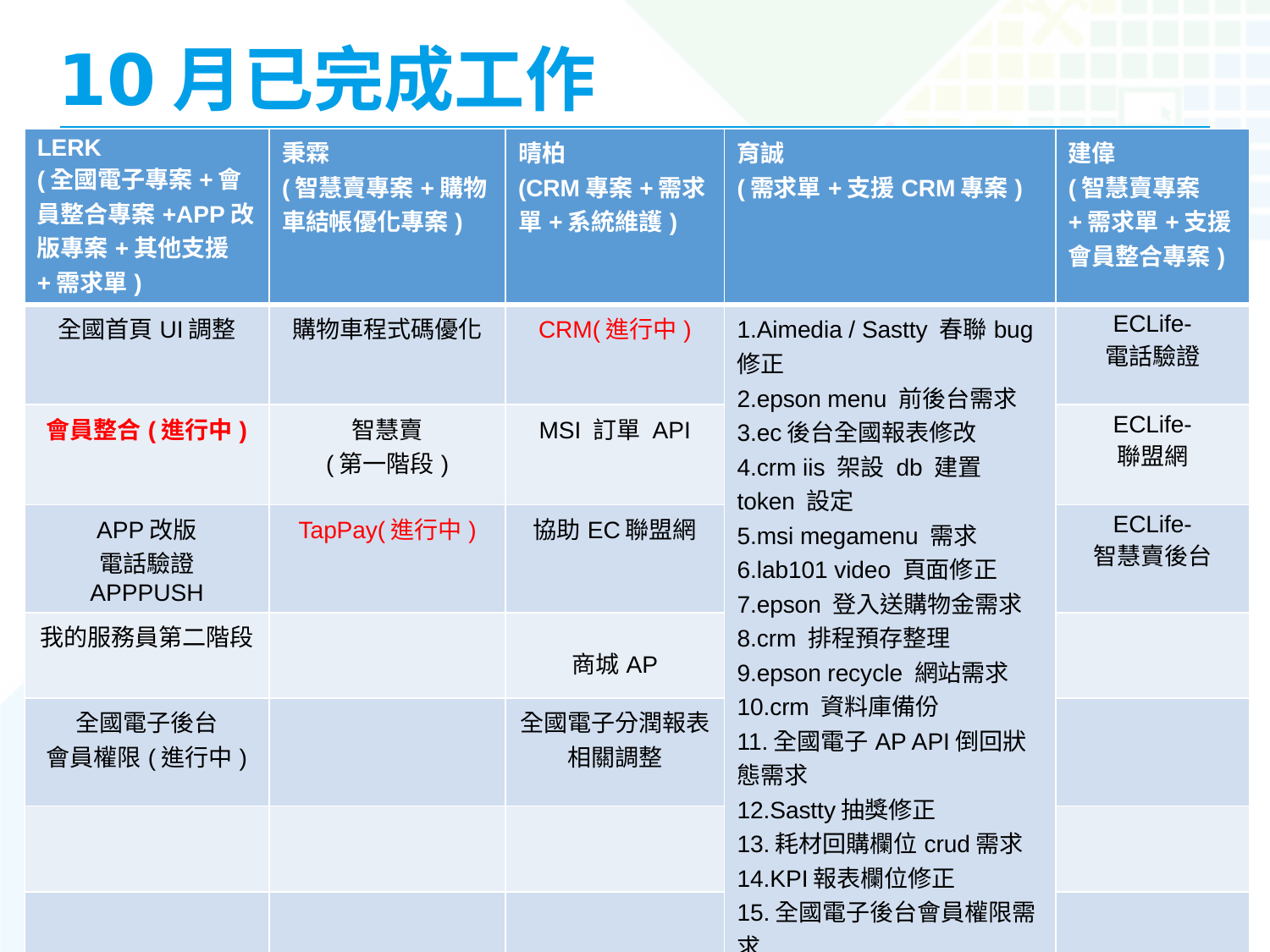

# 10月已完成工作
| LERK (全國電子專案+會員整合專案+APP改版專案+其他支援+需求單) | 秉霖 (智慧賣專案+購物車結帳優化專案) | 晴柏 (CRM專案+需求單+系統維護) | 育誠 (需求單+支援CRM專案) | 建偉 (智慧賣專案+需求單+支援會員整合專案) |
| --- | --- | --- | --- | --- |
| 全國首頁UI調整 | 購物車程式碼優化 | CRM(進行中) | 1.Aimedia / Sastty 春聯bug修正 2.epson menu 前後台需求 3.ec後台全國報表修改 4.crm iis 架設 db 建置 token 設定 5.msi megamenu 需求 6.lab101 video 頁面修正 7.epson 登入送購物金需求 8.crm 排程預存整理 9.epson recycle 網站需求 10.crm 資料庫備份 11.全國電子AP API倒回狀態需求 12.Sastty抽獎修正 13.耗材回購欄位crud需求 14.KPI報表欄位修正 15.全國電子後台會員權限需求 16.購物車未結帳報表 17.EC後台服務員綁定報表 | ECLife- 電話驗證 |
| 會員整合(進行中) | 智慧賣 (第一階段) | MSI 訂單 API |  | ECLife- 聯盟網 |
| APP改版 電話驗證 APPPUSH | TapPay(進行中) | 協助EC聯盟網 |  | ECLife- 智慧賣後台 |
| 我的服務員第二階段 |  | 商城AP |  |  |
| 全國電子後台 會員權限(進行中) |  | 全國電子分潤報表 相關調整 |  |  |
|  |  |  |  |  |
|  |  |  |  |  |